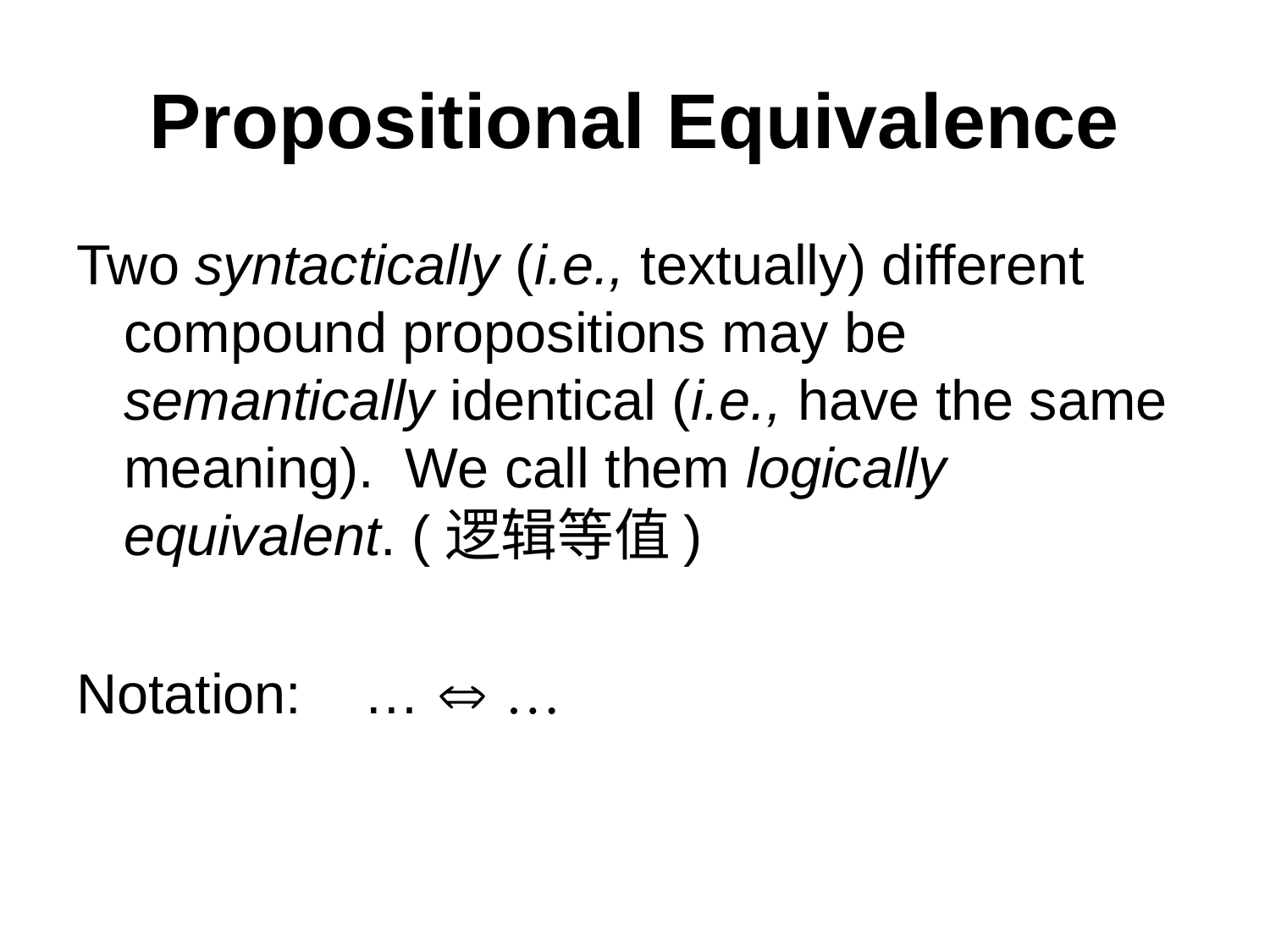

Topic #1.1 – Propositional Logic: Equivalences
# Propositional Equivalence
Two syntactically (i.e., textually) different compound propositions may be semantically identical (i.e., have the same meaning).  We call them logically equivalent. (逻辑等值)

Notation:    … ⇔ …
13